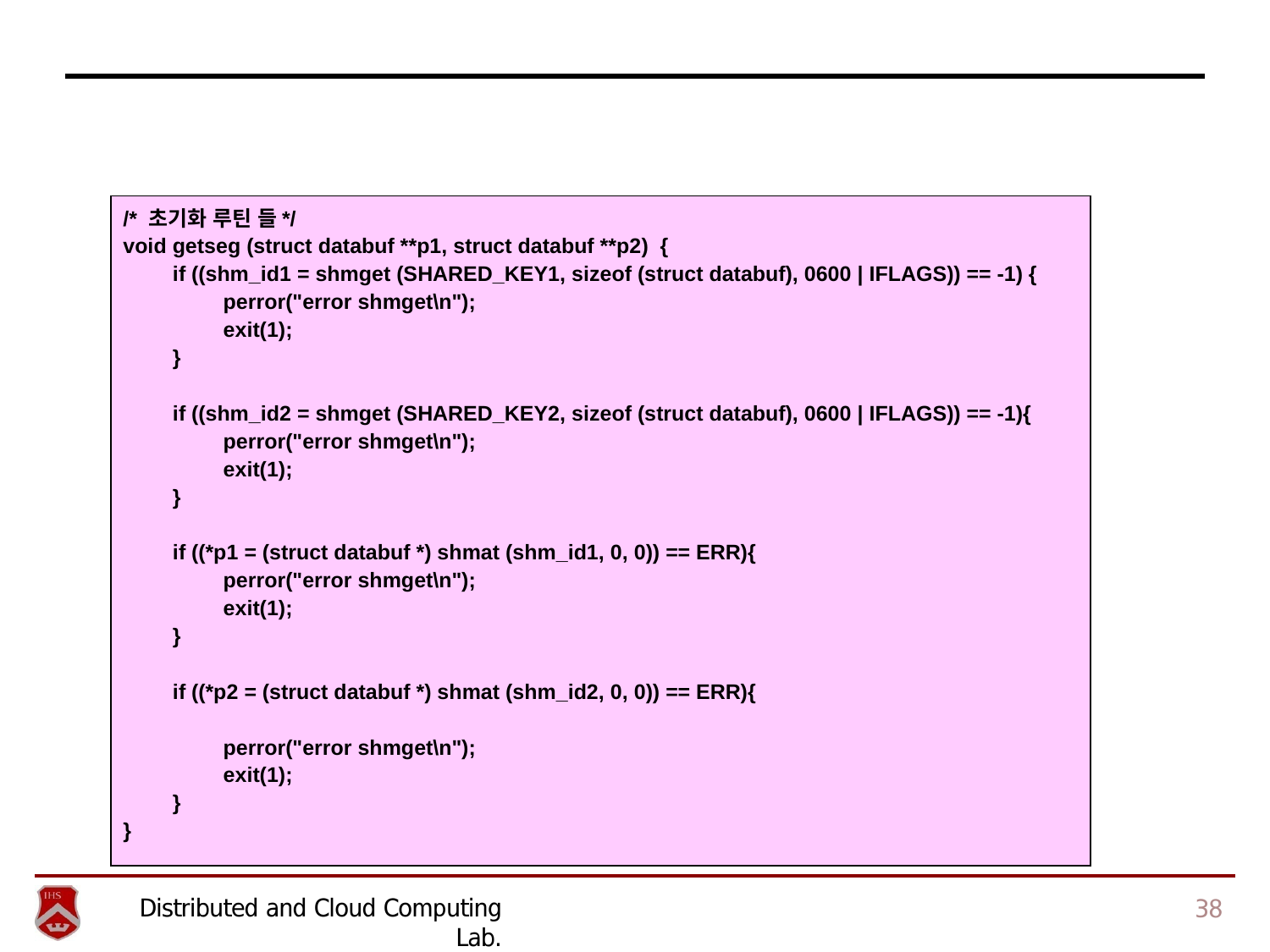

#
/* 초기화 루틴 들*/
void getseg (struct databuf **p1, struct databuf **p2)  {
	if ((shm_id1 = shmget (SHARED_KEY1, sizeof (struct databuf), 0600 | IFLAGS)) == -1) {
		perror("error shmget\n");
		exit(1);
	}

	if ((shm_id2 = shmget (SHARED_KEY2, sizeof (struct databuf), 0600 | IFLAGS)) == -1){
		perror("error shmget\n");
		exit(1);
	}

	if ((*p1 = (struct databuf *) shmat (shm_id1, 0, 0)) == ERR){
		perror("error shmget\n");
		exit(1);
	}

	if ((*p2 = (struct databuf *) shmat (shm_id2, 0, 0)) == ERR){

		perror("error shmget\n");
		exit(1);
	}
}

38